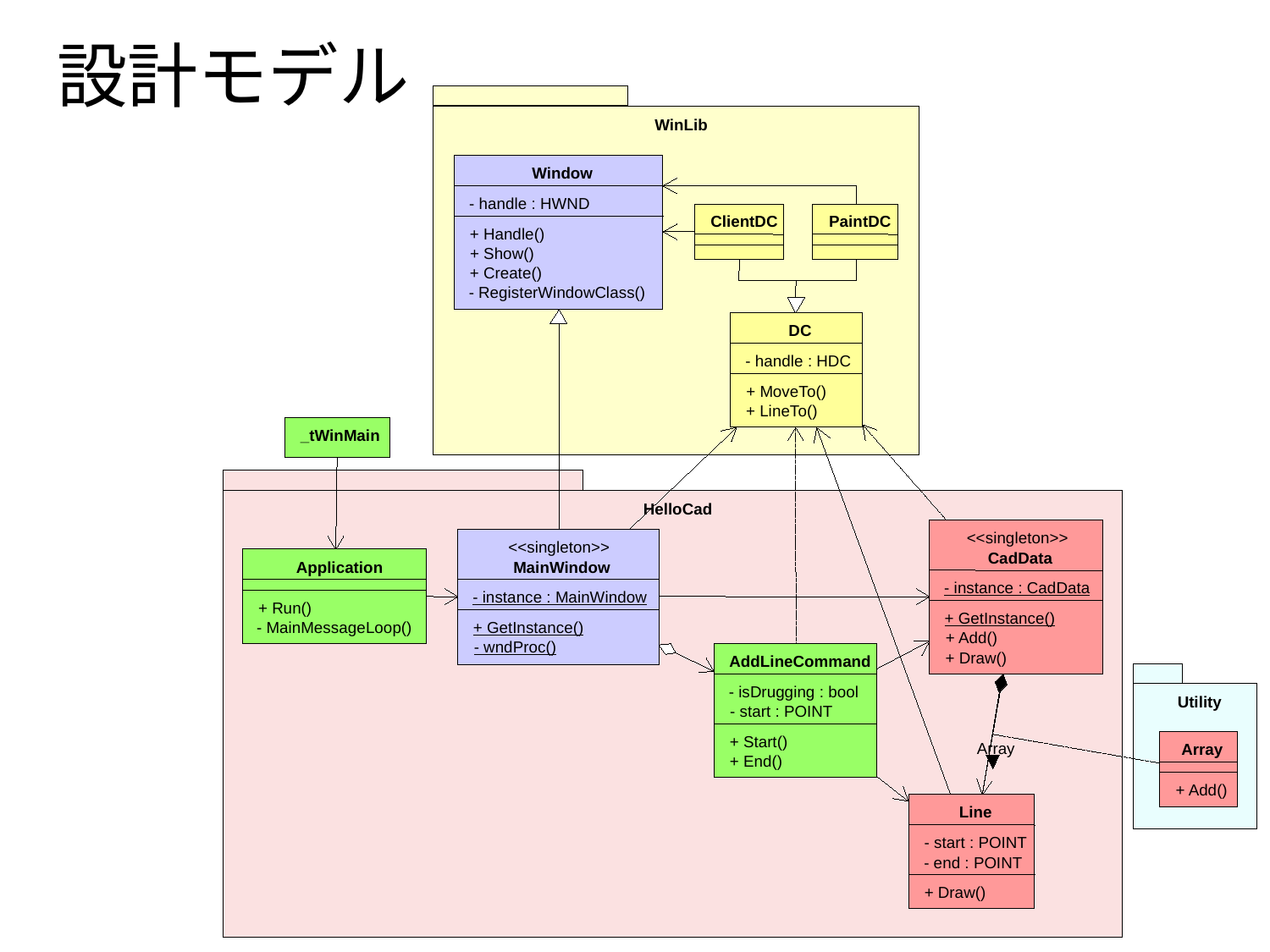

# 設計モデル

WinLib

Window

- handle : HWND

ClientDC
PaintDC

+ Handle()

+ Show()

+ Create()

- RegisterWindowClass()

DC

- handle : HDC

+ MoveTo()
+ LineTo()

_tWinMain

HelloCad

<<singleton>>

<<singleton>>
CadData

Application
MainWindow

- instance : CadData

- instance : MainWindow

+ Run()

+ GetInstance()

- MainMessageLoop()
+ GetInstance()
+ Add()
- wndProc()

+ Draw()
AddLineCommand

- isDrugging : bool

Utility

- start : POINT

+ Start()

Array
Array
+ End()

+ Add()

Line

- start : POINT
- end : POINT

+ Draw()